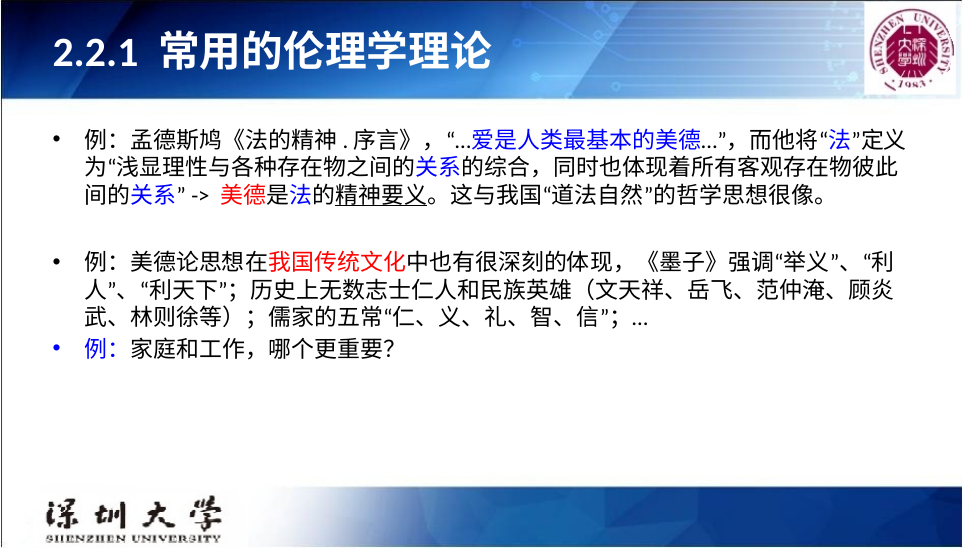

# 2.2.1 常用的伦理学理论
例：孟德斯鸠《法的精神.序言》，“…爱是人类最基本的美德…”，而他将“法”定义为“浅显理性与各种存在物之间的关系的综合，同时也体现着所有客观存在物彼此间的关系”-> 美德是法的精神要义。这与我国“道法自然”的哲学思想很像。

例：美德论思想在我国传统文化中也有很深刻的体现，《墨子》强调“举义”、“利人”、“利天下”；历史上无数志士仁人和民族英雄（文天祥、岳飞、范仲淹、顾炎武、林则徐等）；儒家的五常“仁、义、礼、智、信”；…
例：家庭和工作，哪个更重要？
60